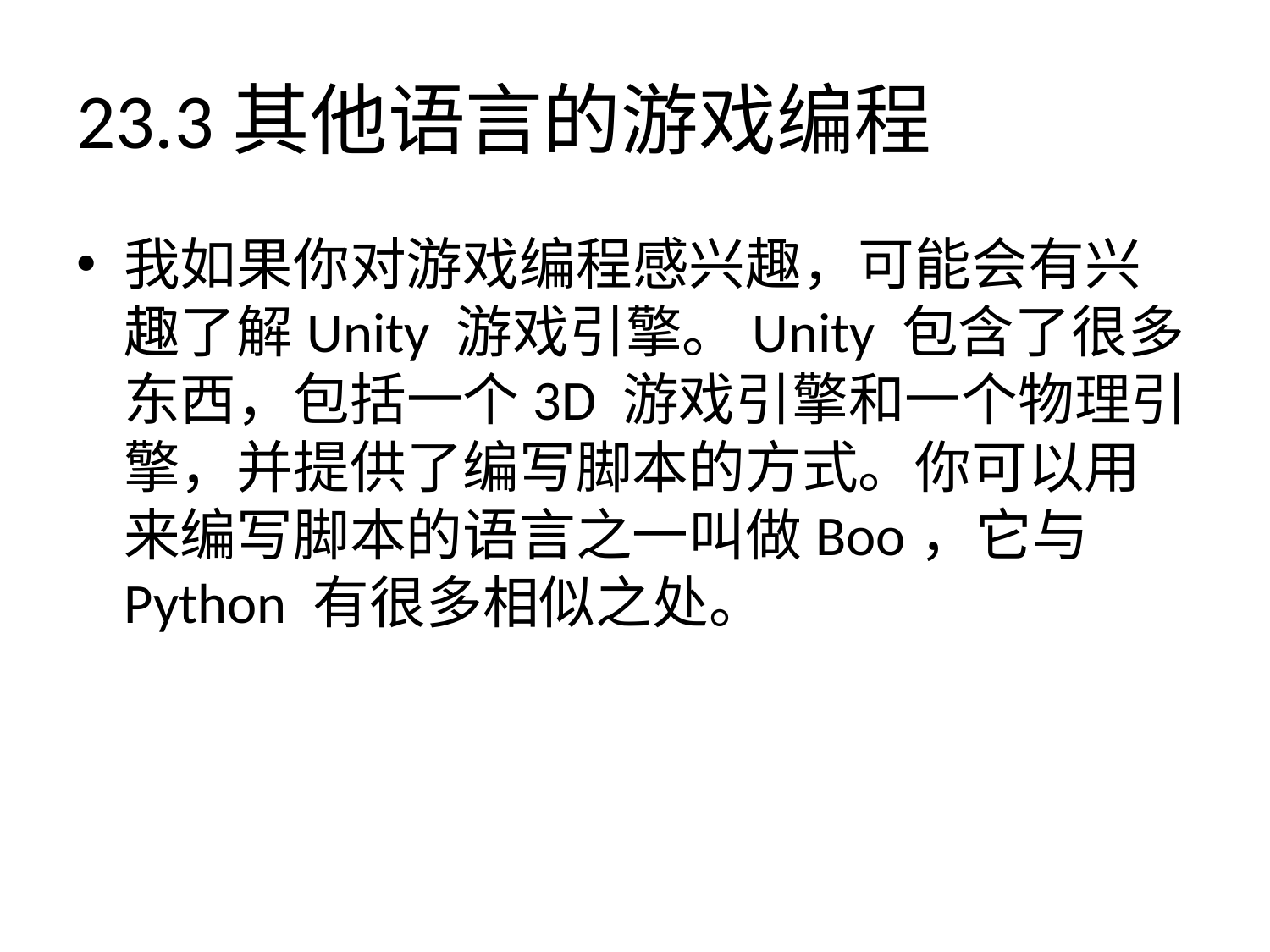

# 23.3其他语言的游戏编程
我如果你对游戏编程感兴趣，可能会有兴趣了解Unity 游戏引擎。Unity 包含了很多东西，包括一个3D 游戏引擎和一个物理引擎，并提供了编写脚本的方式。你可以用来编写脚本的语言之一叫做Boo，它与Python 有很多相似之处。